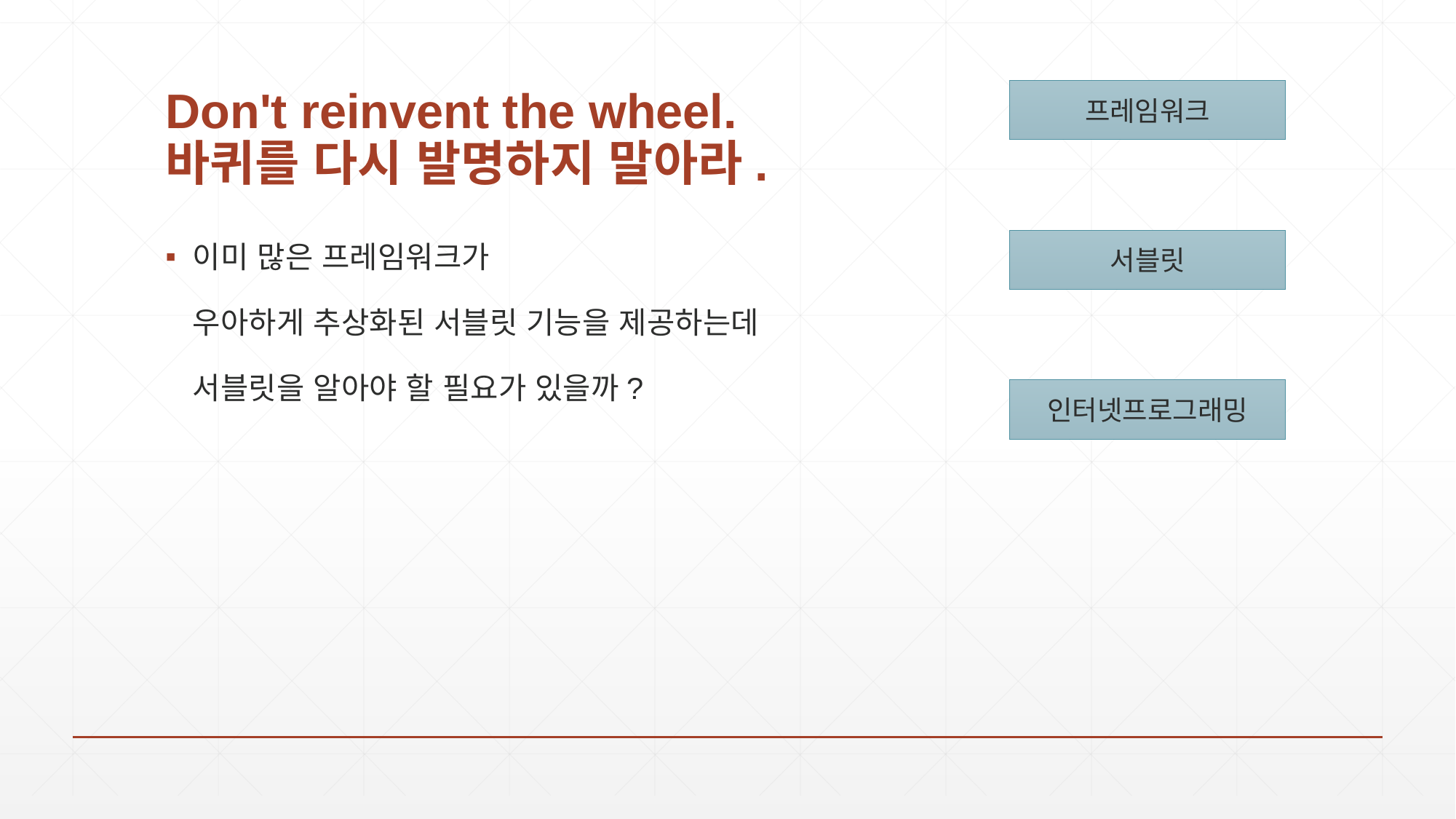

# Don't reinvent the wheel. 바퀴를 다시 발명하지 말아라.
프레임워크
서블릿
인터넷프로그래밍
이미 많은 프레임워크가
우아하게 추상화된 서블릿 기능을 제공하는데
서블릿을 알아야 할 필요가 있을까?